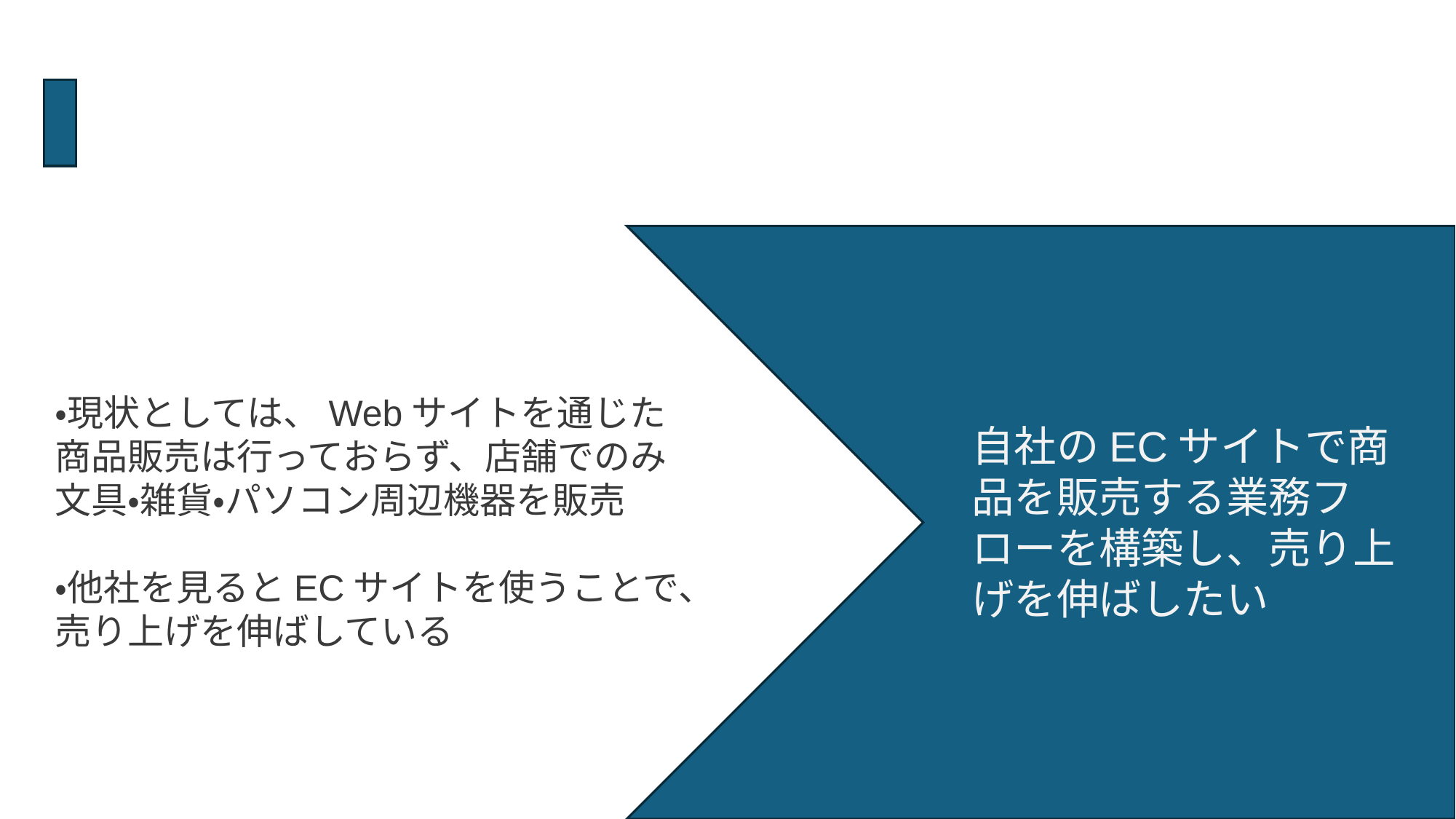

#

・現状としては、Webサイトを通じた商品販売は行っておらず、店舗でのみ文具・雑貨・パソコン周辺機器を販売

・他社を見るとECサイトを使うことで、売り上げを伸ばしている
自社のECサイトで商品を販売する業務フローを構築し、売り上げを伸ばしたい